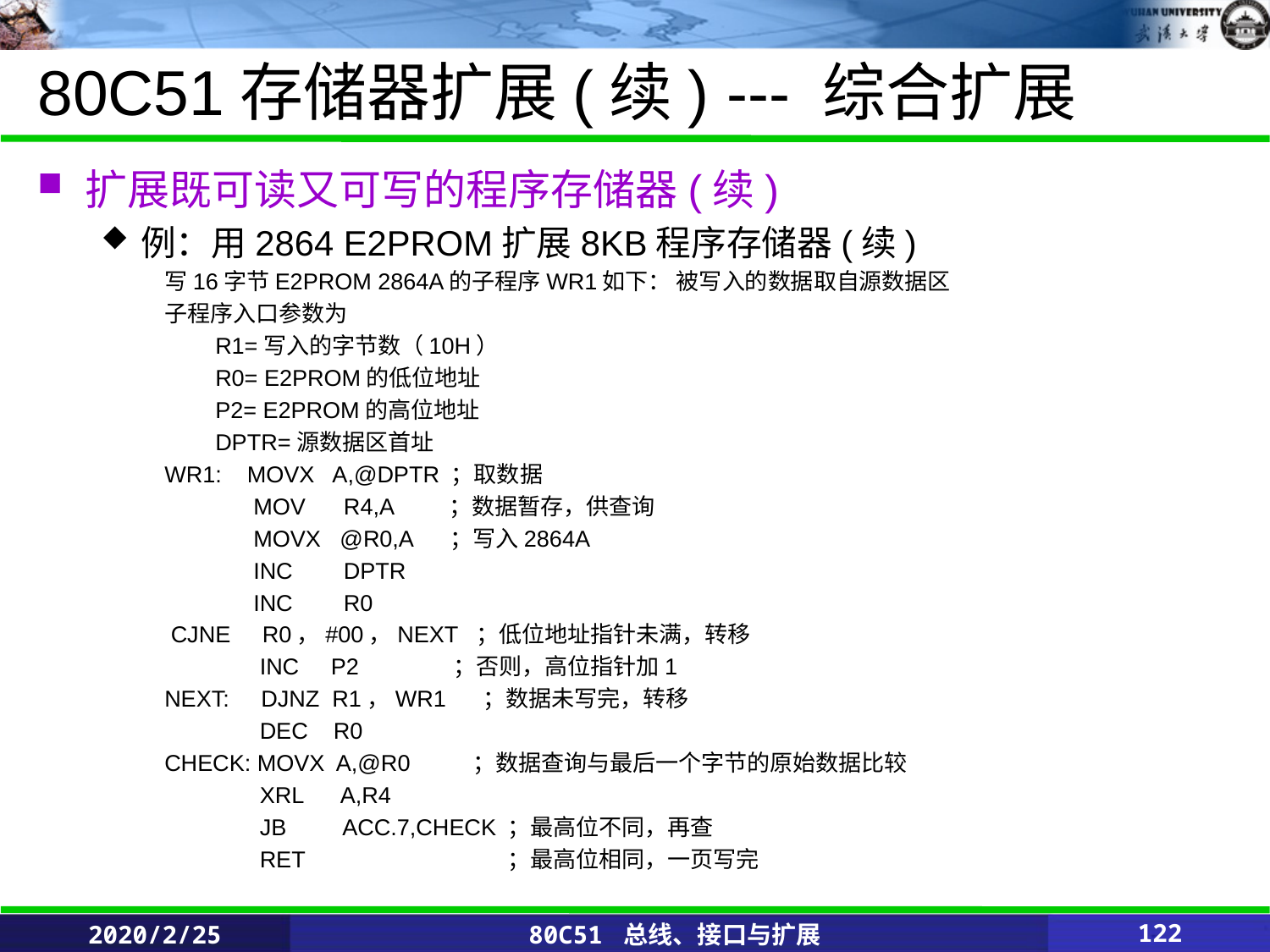

# 80C51存储器扩展(续) --- 综合扩展
扩展既可读又可写的程序存储器(续)
例：用2864 E2PROM扩展8KB程序存储器(续)
写16字节E2PROM 2864A的子程序WR1如下： 被写入的数据取自源数据区
子程序入口参数为
        R1=写入的字节数（10H）
        R0= E2PROM的低位地址
        P2= E2PROM的高位地址
        DPTR=源数据区首址
WR1:    MOVX   A,@DPTR ；取数据
              MOV      R4,A        ；数据暂存，供查询
              MOVX   @R0,A     ；写入2864A
              INC        DPTR
              INC        R0
 CJNE     R0，#00，NEXT  ；低位地址指针未满，转移
               INC     P2              ；否则，高位指针加1
NEXT:     DJNZ  R1，WR1     ；数据未写完，转移
               DEC    R0
CHECK: MOVX  A,@R0         ；数据查询与最后一个字节的原始数据比较
               XRL      A,R4
               JB         ACC.7,CHECK ；最高位不同，再查
               RET                               ；最高位相同，一页写完

2020/2/25
80C51 总线、接口与扩展
122